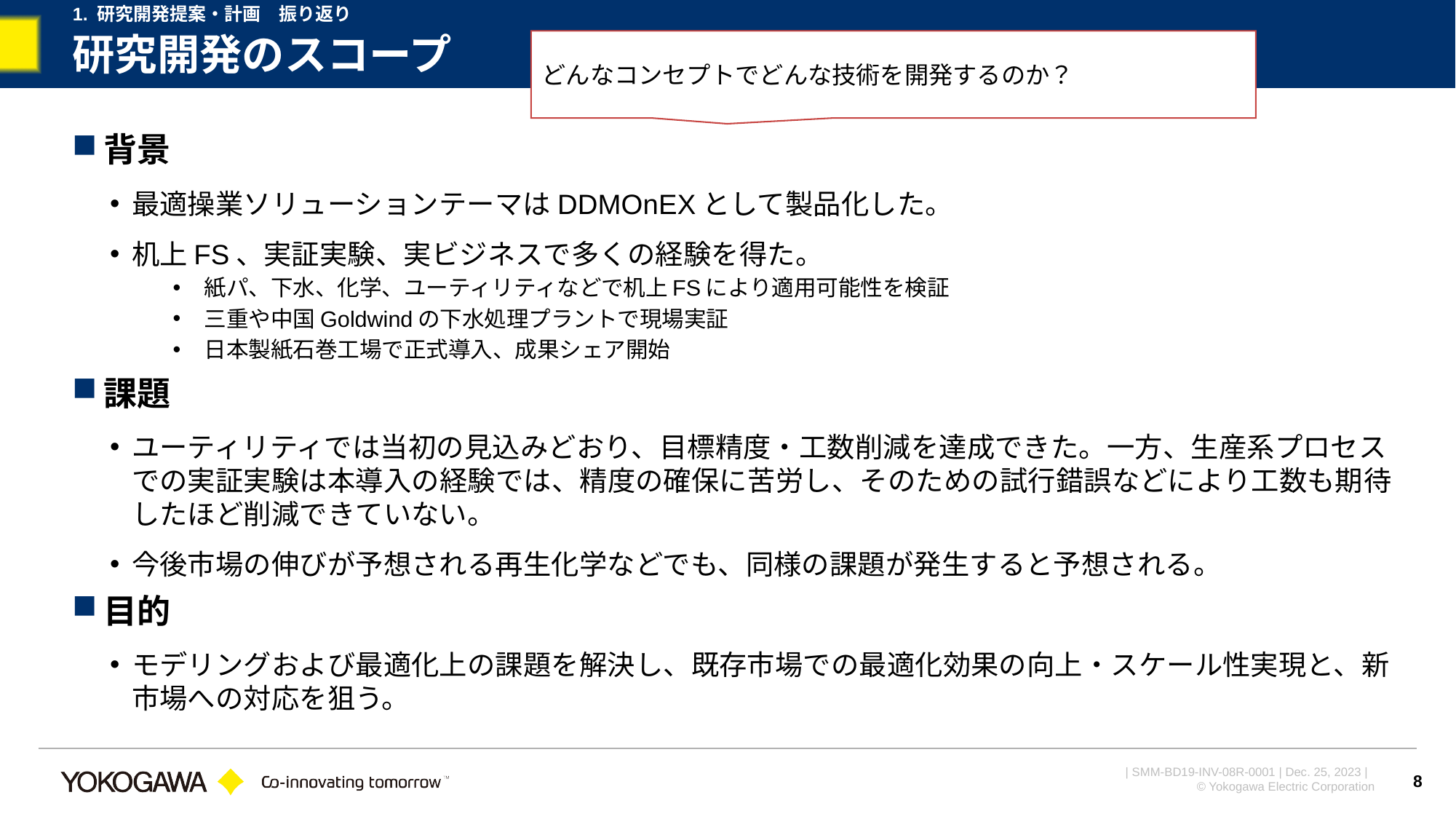

1. 研究開発提案・計画　振り返り
# 研究開発のスコープ
どんなコンセプトでどんな技術を開発するのか？
背景
最適操業ソリューションテーマはDDMOnEXとして製品化した。
机上FS、実証実験、実ビジネスで多くの経験を得た。
紙パ、下水、化学、ユーティリティなどで机上FSにより適用可能性を検証
三重や中国Goldwindの下水処理プラントで現場実証
日本製紙石巻工場で正式導入、成果シェア開始
課題
ユーティリティでは当初の見込みどおり、目標精度・工数削減を達成できた。一方、生産系プロセスでの実証実験は本導入の経験では、精度の確保に苦労し、そのための試行錯誤などにより工数も期待したほど削減できていない。
今後市場の伸びが予想される再生化学などでも、同様の課題が発生すると予想される。
目的
モデリングおよび最適化上の課題を解決し、既存市場での最適化効果の向上・スケール性実現と、新市場への対応を狙う。
8